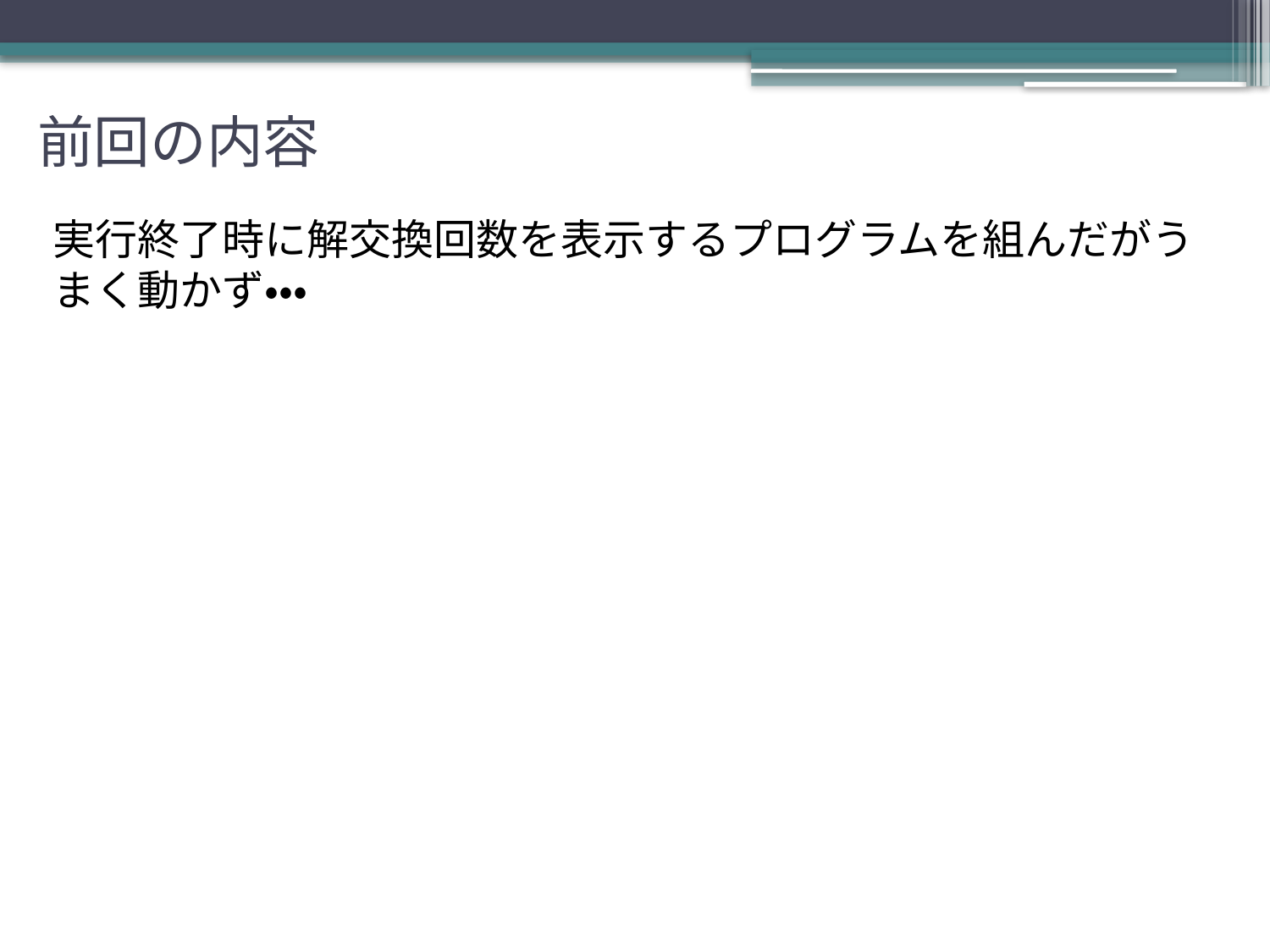

# 前回の内容
実行終了時に解交換回数を表示するプログラムを組んだがうまく動かず・・・